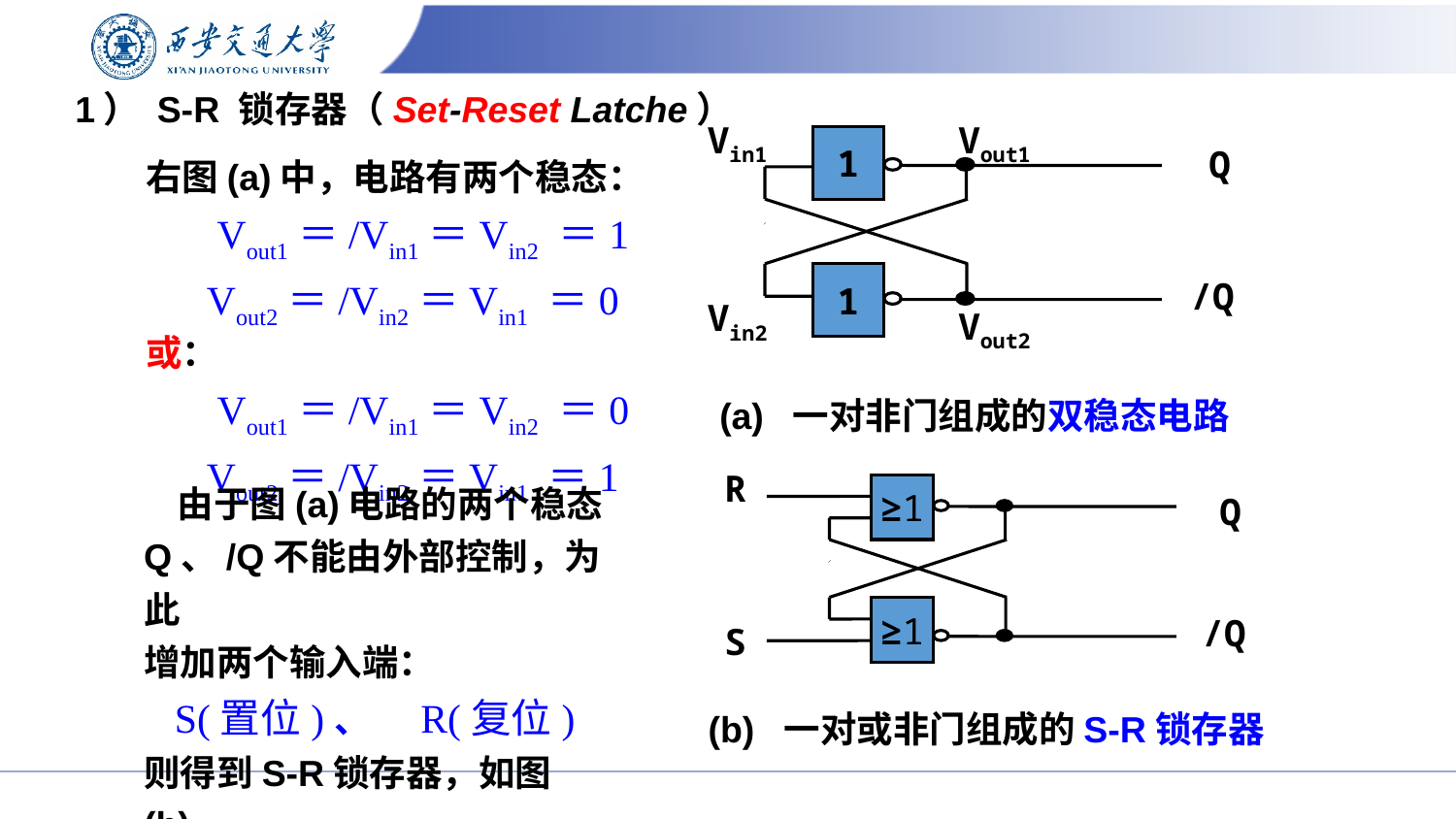

# 1） S-R 锁存器（Set-Reset Latche）
Vin1
Vout1
1
Q

1
/Q
Vin2

Vout2

(a)  一对非门组成的双稳态电路
右图(a)中，电路有两个稳态：
       Vout1＝/Vin1＝Vin2 ＝1
      Vout2＝/Vin2＝Vin1 ＝0
或：
       Vout1＝/Vin1＝Vin2 ＝0
      Vout2＝/Vin2＝Vin1 ＝1

R
≥1
Q

≥1

/Q
S

(b)  一对或非门组成的S-R锁存器
   由于图(a)电路的两个稳态
Q、/Q不能由外部控制，为此
增加两个输入端：
   S(置位)、     R(复位)
则得到S-R锁存器，如图(b)。